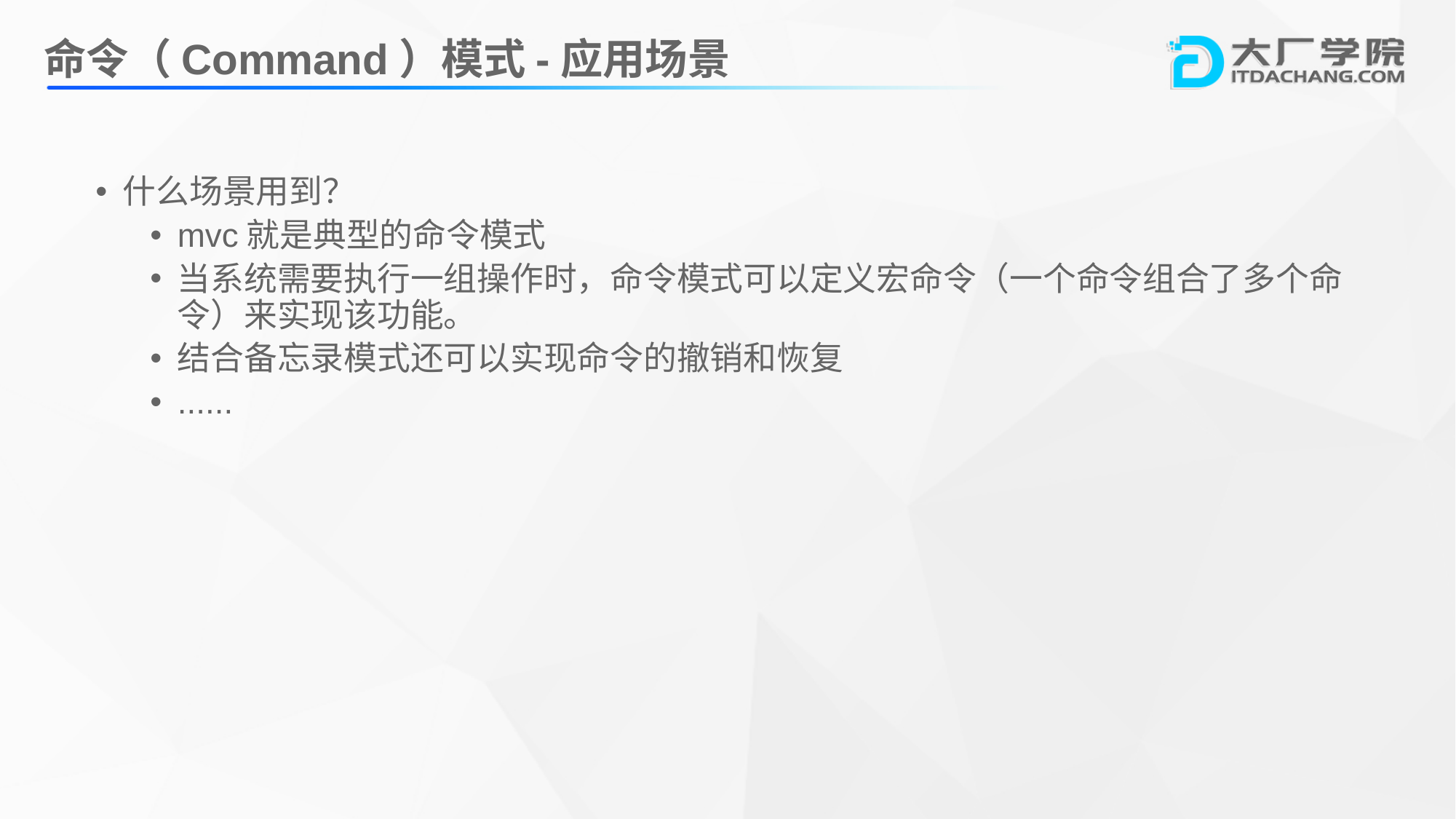

# 命令（Command）模式-应用场景
什么场景用到？
mvc就是典型的命令模式
当系统需要执行一组操作时，命令模式可以定义宏命令（一个命令组合了多个命令）来实现该功能。
结合备忘录模式还可以实现命令的撤销和恢复
......